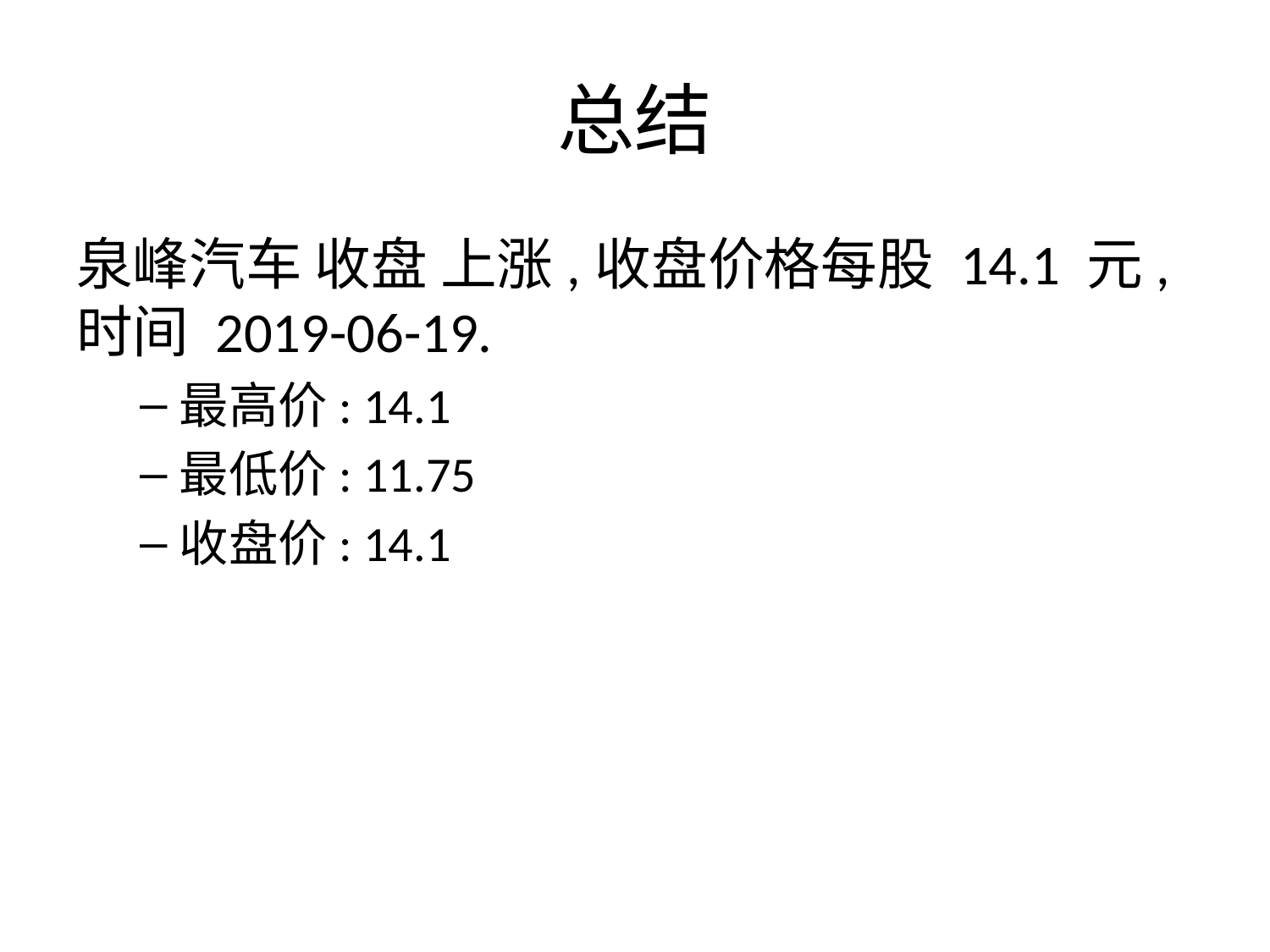

# 总结
泉峰汽车 收盘 上涨,收盘价格每股 14.1 元,时间 2019-06-19.
最高价: 14.1
最低价: 11.75
收盘价: 14.1